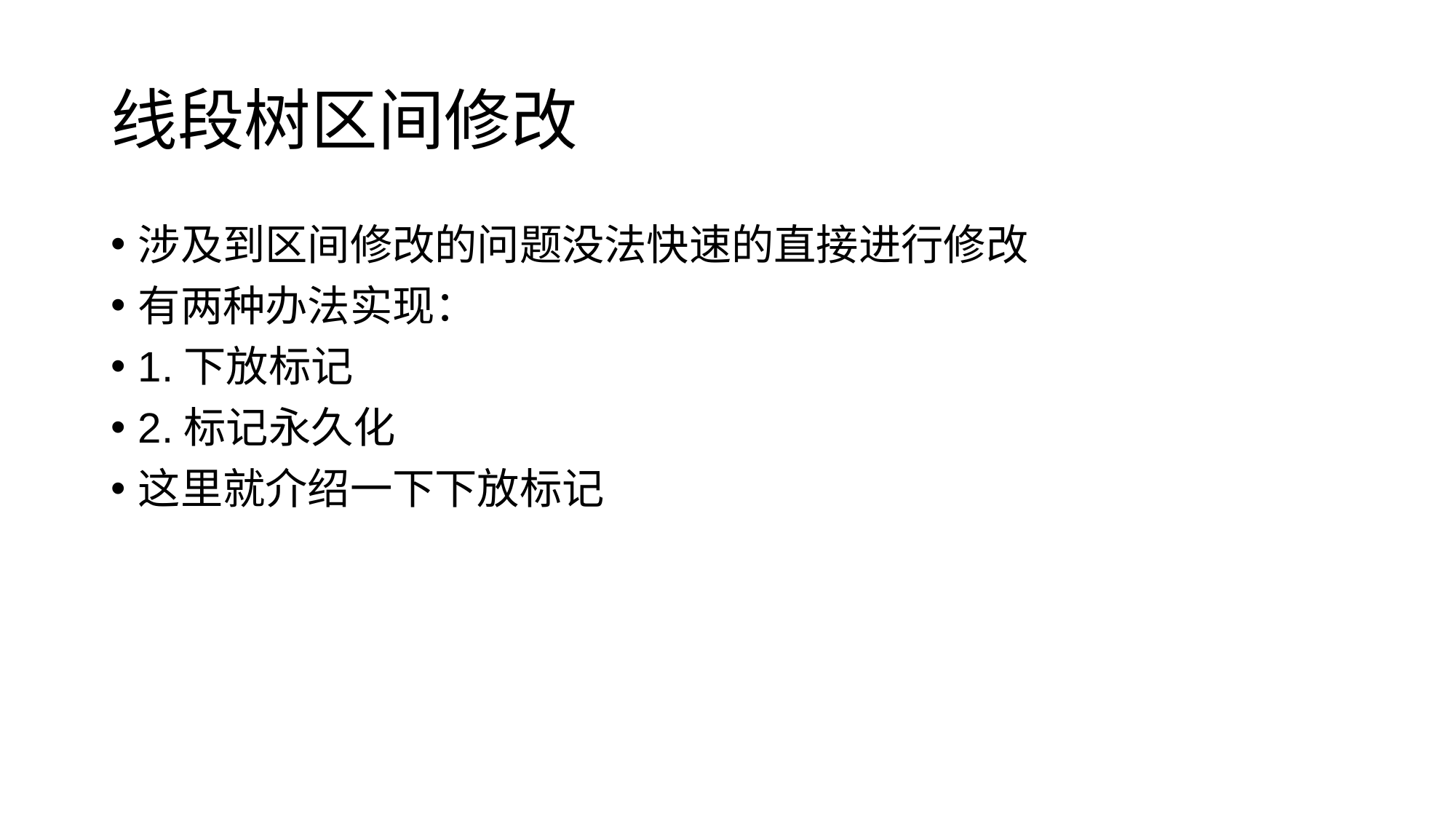

# 线段树区间修改
涉及到区间修改的问题没法快速的直接进行修改
有两种办法实现：
1.下放标记
2.标记永久化
这里就介绍一下下放标记